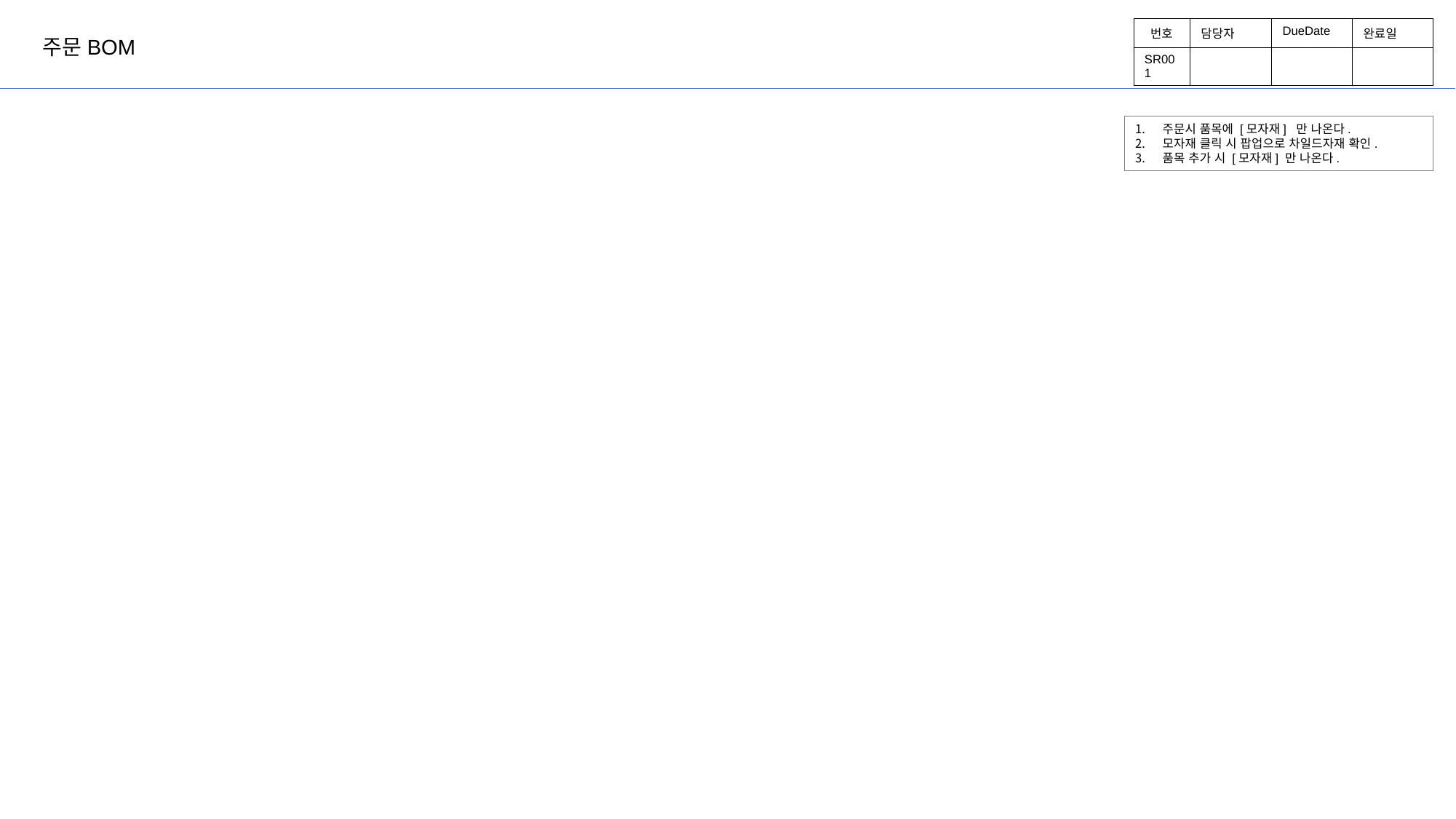

| 번호 | 담당자 | DueDate | 완료일 |
| --- | --- | --- | --- |
| SR001 |  |  |  |
# 주문BOM
주문시 품목에 [모자재]  만 나온다.
모자재 클릭 시 팝업으로 차일드자재 확인.
품목 추가 시 [모자재] 만 나온다.